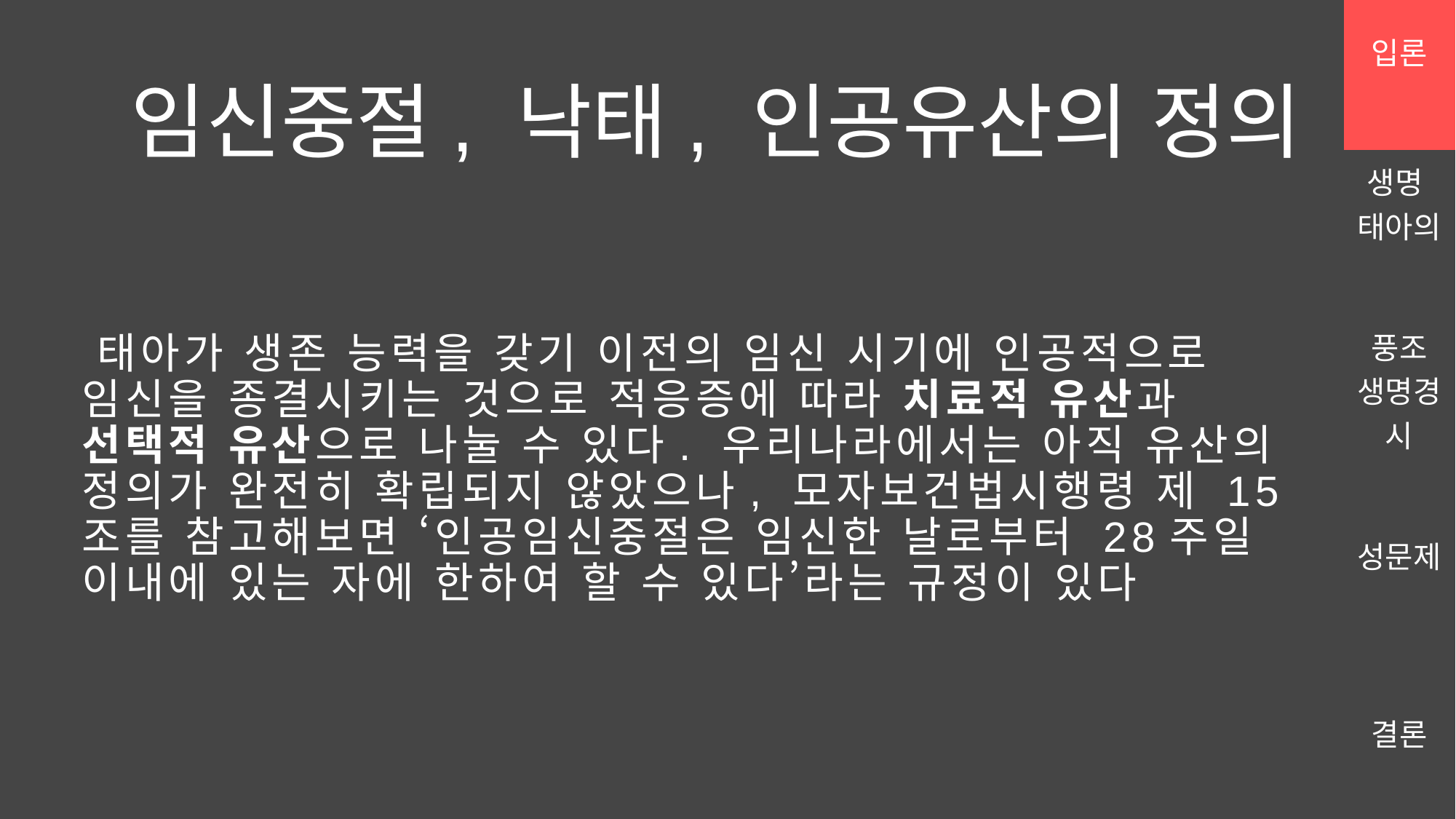

| 입론 |
| --- |
| 생명 태아의 |
| 풍조 생명경시 |
| 성문제 |
| 결론 |
# 임신중절, 낙태, 인공유산의 정의

  태아가 생존 능력을 갖기 이전의 임신 시기에 인공적으로 임신을 종결시키는 것으로 적응증에 따라 치료적 유산과 선택적 유산으로 나눌 수 있다. 우리나라에서는 아직 유산의 정의가 완전히 확립되지 않았으나, 모자보건법시행령 제 15조를 참고해보면 ‘인공임신중절은 임신한 날로부터 28주일 이내에 있는 자에 한하여 할 수 있다’라는 규정이 있다